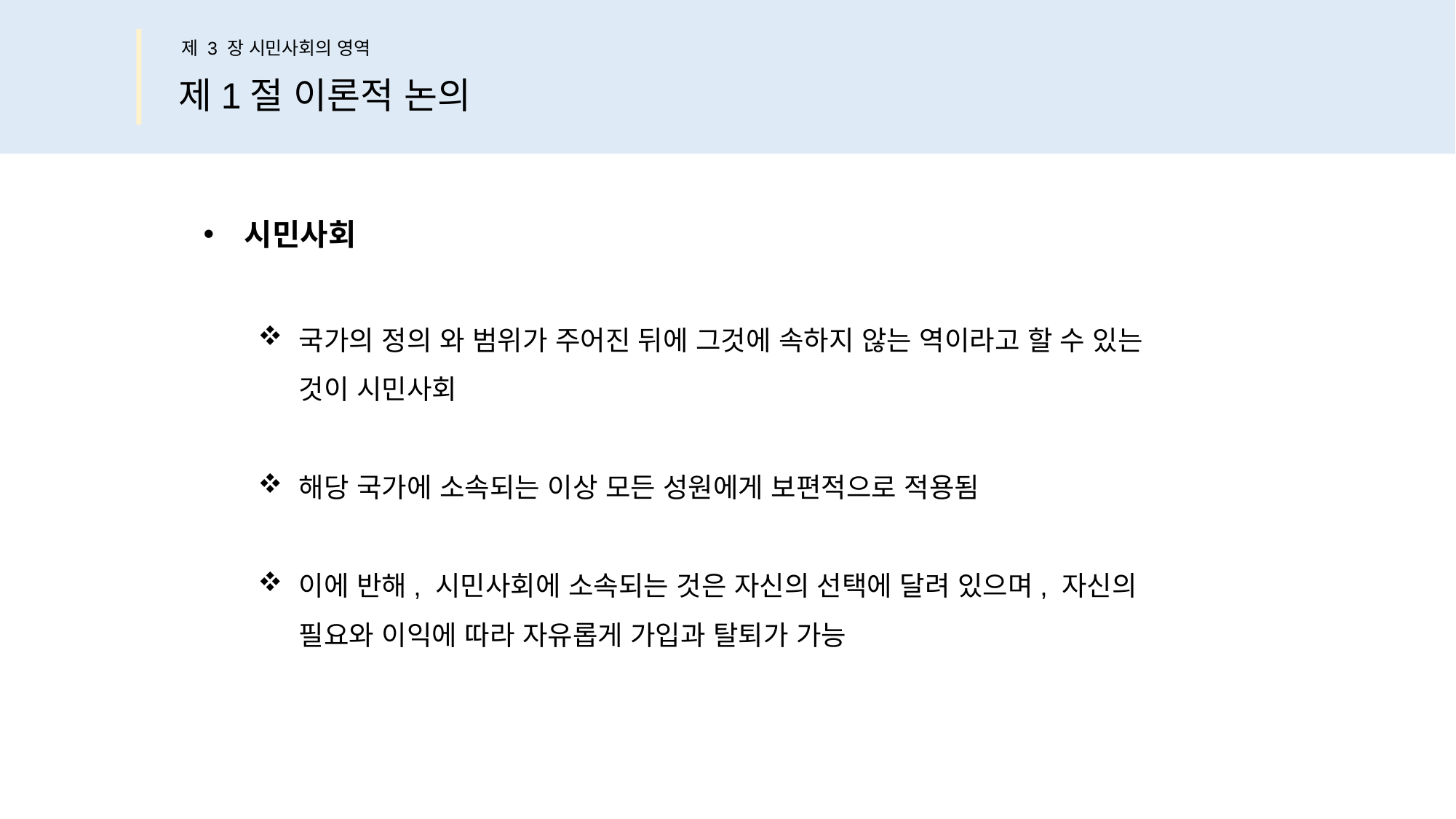

제 3 장 시민사회의 영역
제1절 이론적 논의
시민사회

국가의 정의 와 범위가 주어진 뒤에 그것에 속하지 않는 역이라고 할 수 있는
것이 시민사회

해당 국가에 소속되는 이상 모든 성원에게 보편적으로 적용됨

이에 반해, 시민사회에 소속되는 것은 자신의 선택에 달려 있으며, 자신의
필요와 이익에 따라 자유롭게 가입과 탈퇴가 가능